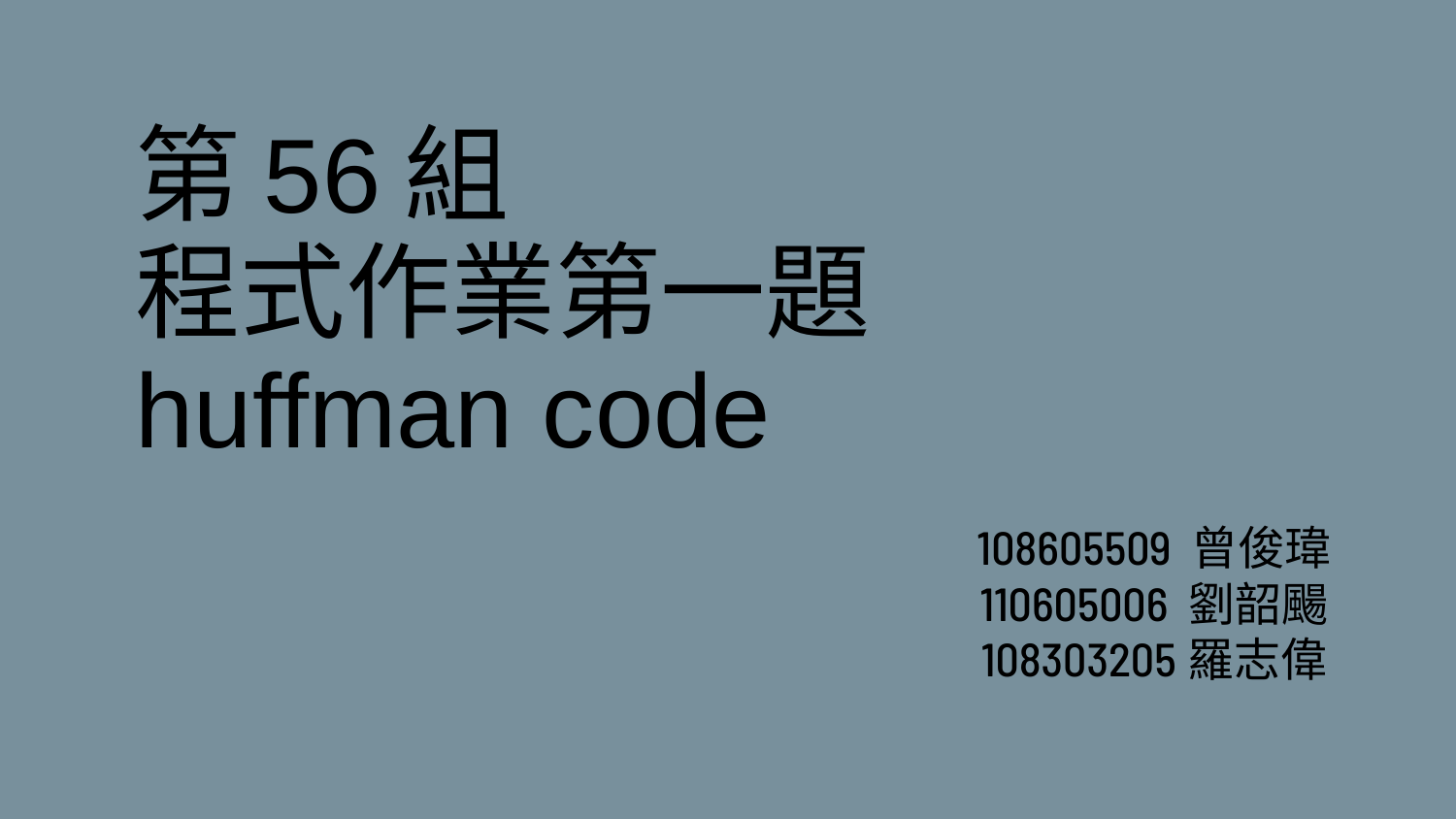

# 第56組
程式作業第一題
huffman code
108605509 曾俊瑋
110605006 劉韶颺
108303205羅志偉